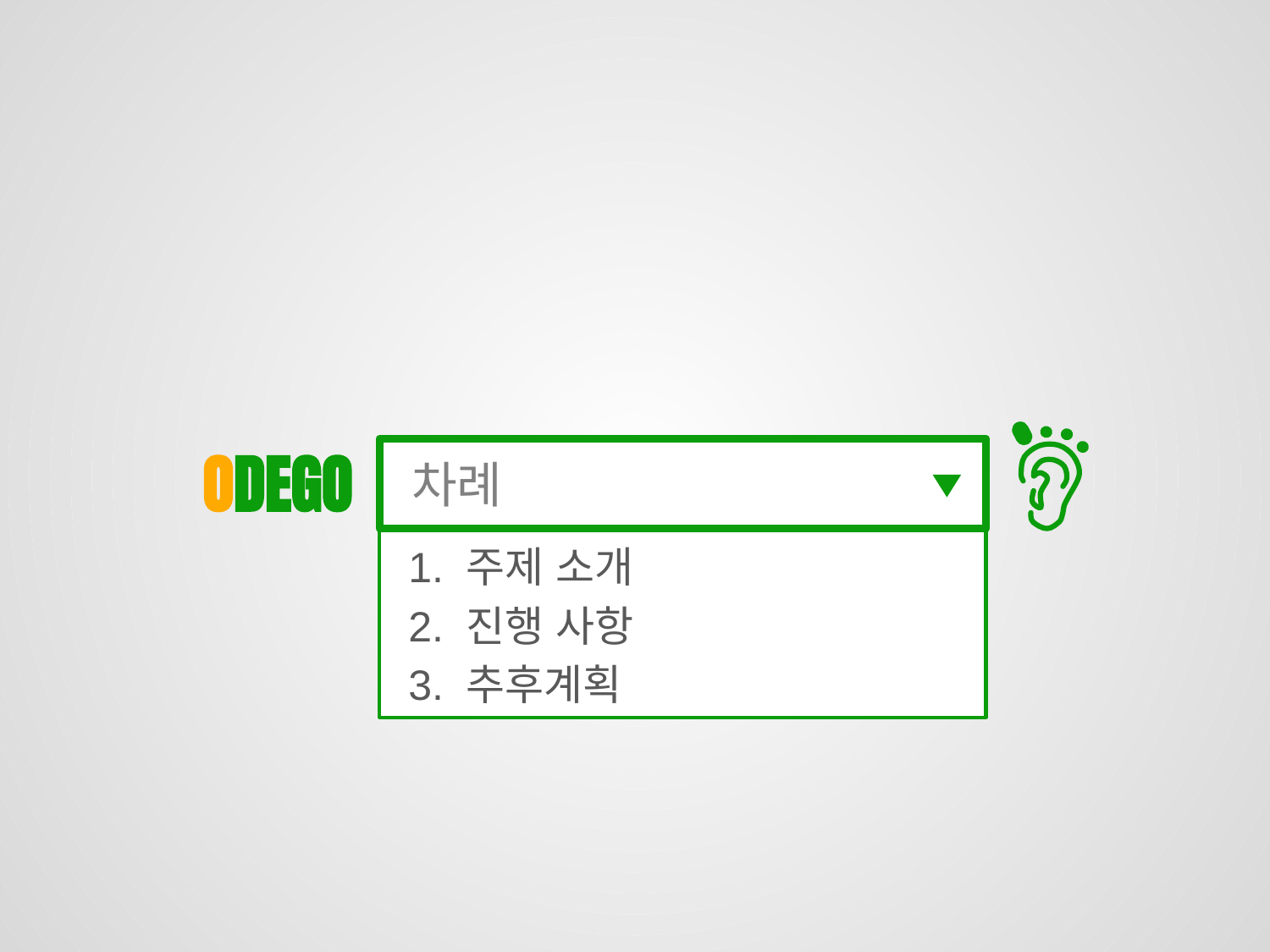

ODEGO
차례

1. 주제 소개

2. 진행 사항

3. 추후계획